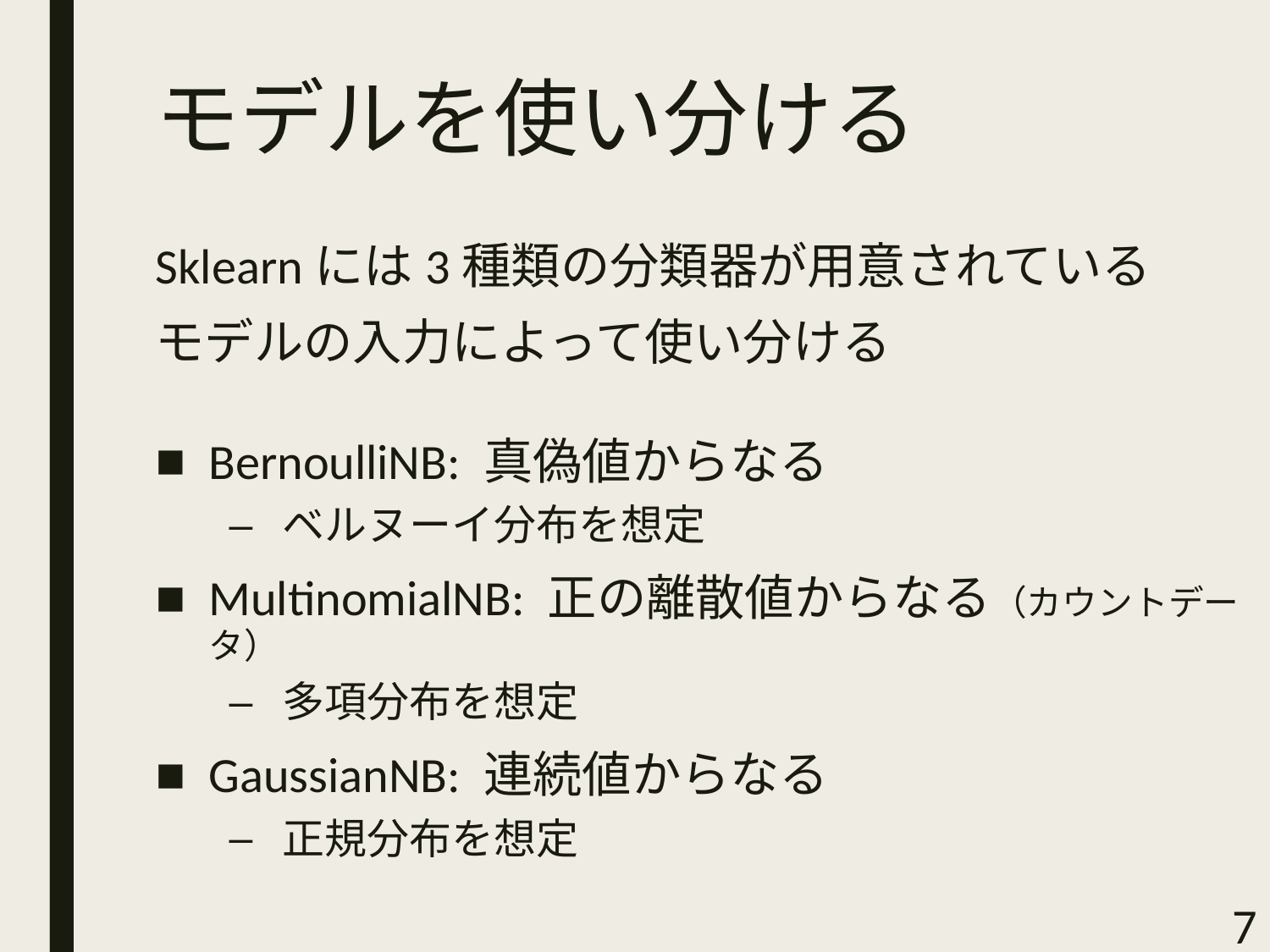

# モデルを使い分ける
Sklearnには3種類の分類器が用意されている
モデルの入力によって使い分ける

BernoulliNB: 真偽値からなる
ベルヌーイ分布を想定
MultinomialNB: 正の離散値からなる（カウントデータ）
多項分布を想定
GaussianNB: 連続値からなる
正規分布を想定

7